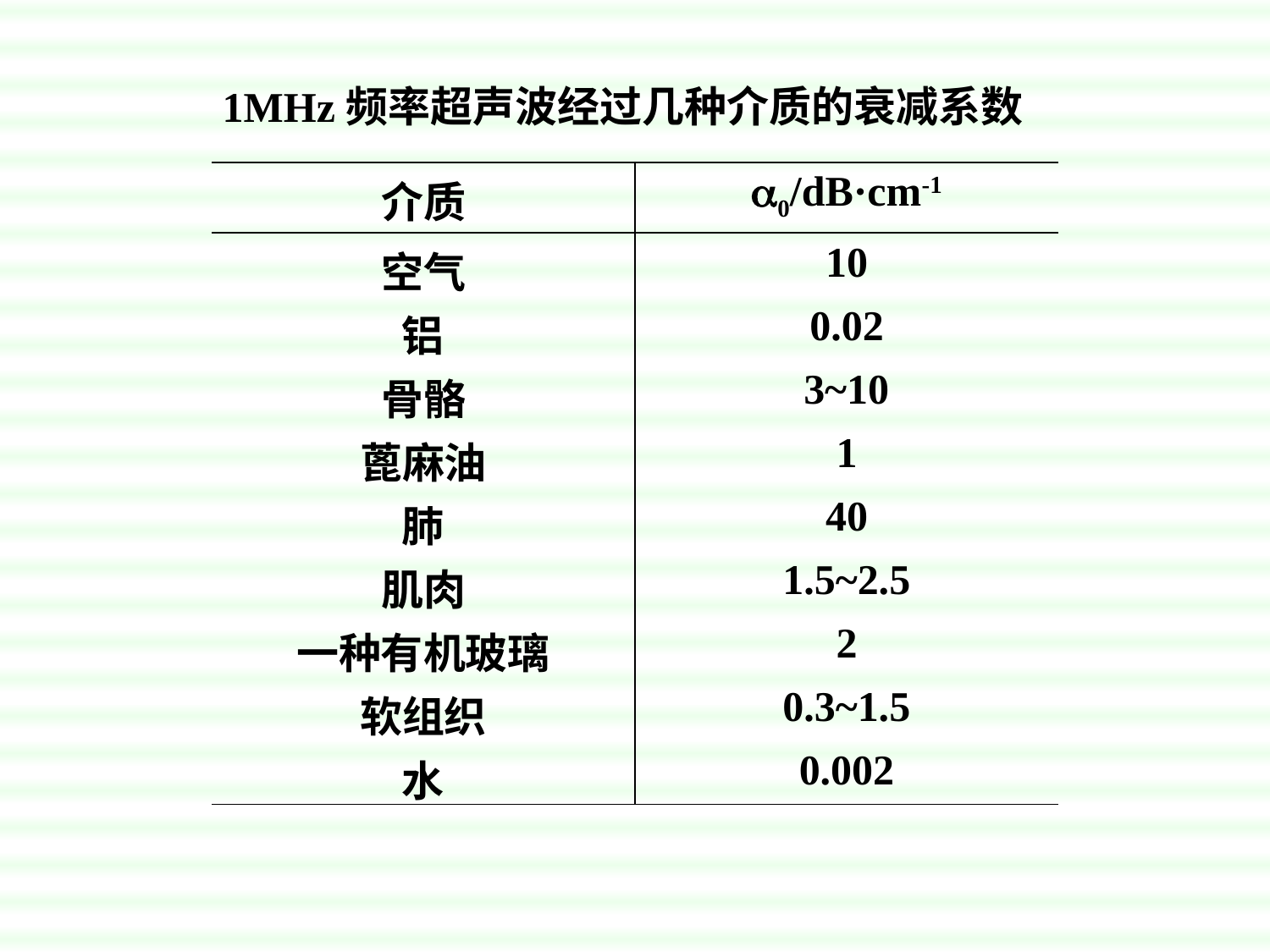

1MHz频率超声波经过几种介质的衰减系数
| 介质 | α0/dB·cm-1 |
| --- | --- |
| 空气 | 10 |
| 铝 | 0.02 |
| 骨骼 | 3~10 |
| 蓖麻油 | 1 |
| 肺 | 40 |
| 肌肉 | 1.5~2.5 |
| 一种有机玻璃 | 2 |
| 软组织 | 0.3~1.5 |
| 水 | 0.002 |